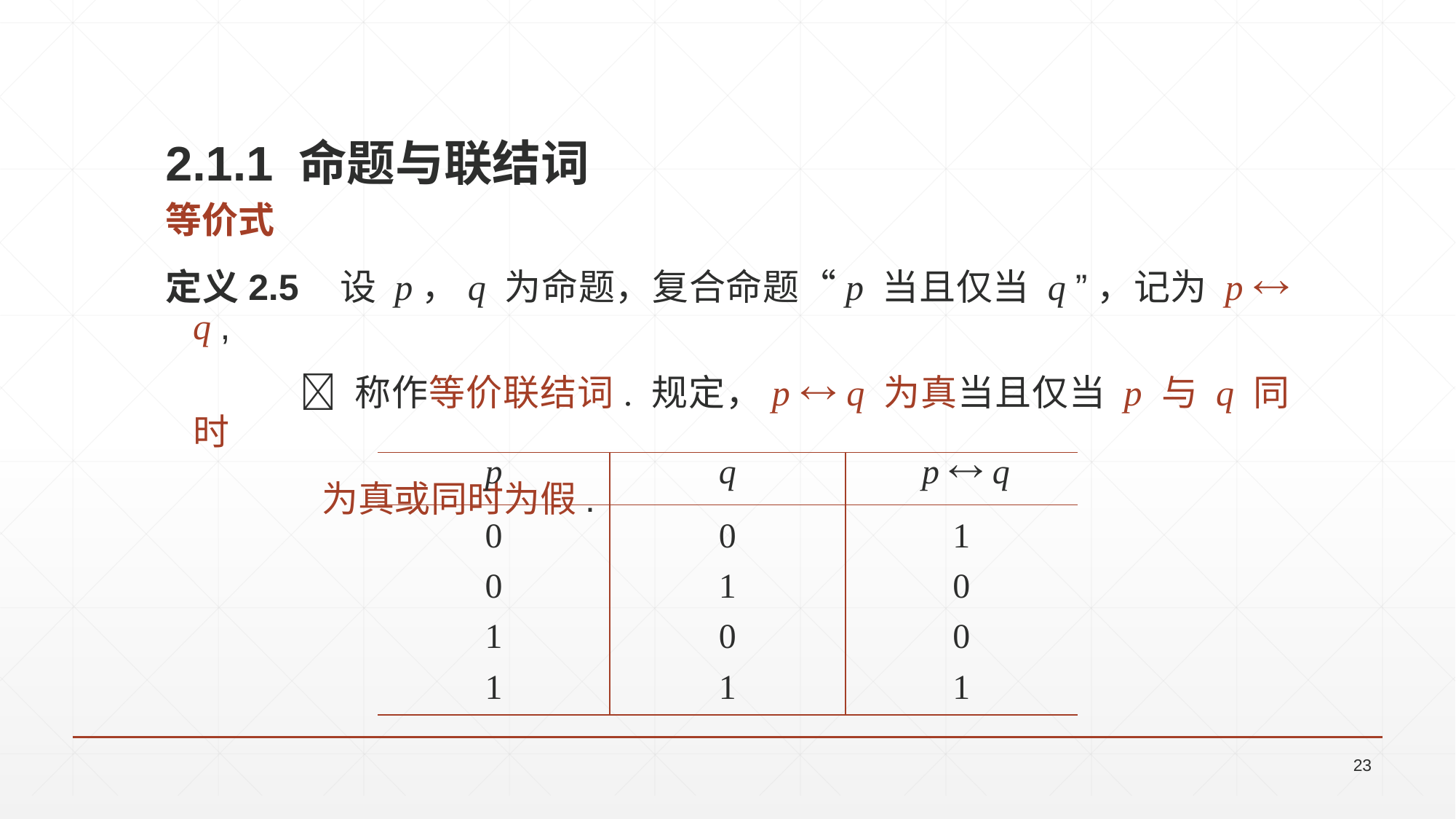

2.1.1 命题与联结词
等价式
定义2.5   设 p，q 为命题，复合命题“p 当且仅当 q ”，记为 p ↔ q ,
               ↔ 称作等价联结词. 规定，p ↔ q 为真当且仅当 p 与 q 同时
                  为真或同时为假.

| p | q | p ↔ q |
| --- | --- | --- |
| 0 0 1 1 | 0 1 0 1 | 1 0 0 1 |
23